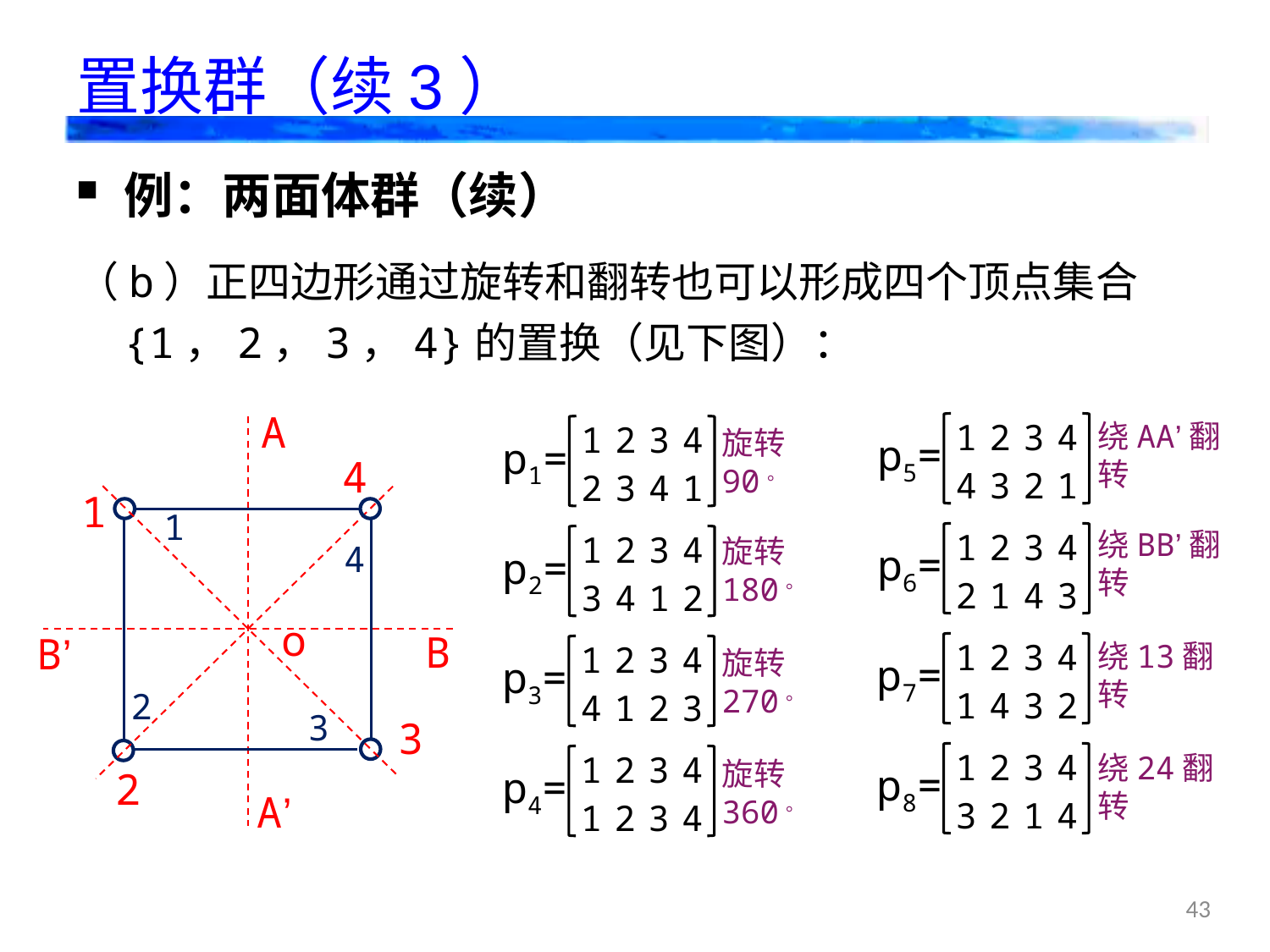

# 置换群（续3）
例：两面体群（续）
（b）正四边形通过旋转和翻转也可以形成四个顶点集合{1，2，3，4}的置换（见下图）：
A
4
1
1

4
o
B
B’
2
3
3

2
A’
| 1 | 2 | 3 | 4 |
| --- | --- | --- | --- |
| 4 | 3 | 2 | 1 |

p5=
| 1 | 2 | 3 | 4 |
| --- | --- | --- | --- |
| 2 | 3 | 4 | 1 |

p1=
绕AA’翻转
绕BB’翻转
绕13翻转
绕24翻转
旋转90。
旋转180。
旋转270。
旋转360。
| 1 | 2 | 3 | 4 |
| --- | --- | --- | --- |
| 2 | 1 | 4 | 3 |

p6=
| 1 | 2 | 3 | 4 |
| --- | --- | --- | --- |
| 3 | 4 | 1 | 2 |

p2=
| 1 | 2 | 3 | 4 |
| --- | --- | --- | --- |
| 1 | 4 | 3 | 2 |

p7=
| 1 | 2 | 3 | 4 |
| --- | --- | --- | --- |
| 4 | 1 | 2 | 3 |

p3=
| 1 | 2 | 3 | 4 |
| --- | --- | --- | --- |
| 3 | 2 | 1 | 4 |

p8=
| 1 | 2 | 3 | 4 |
| --- | --- | --- | --- |
| 1 | 2 | 3 | 4 |

p4=
43